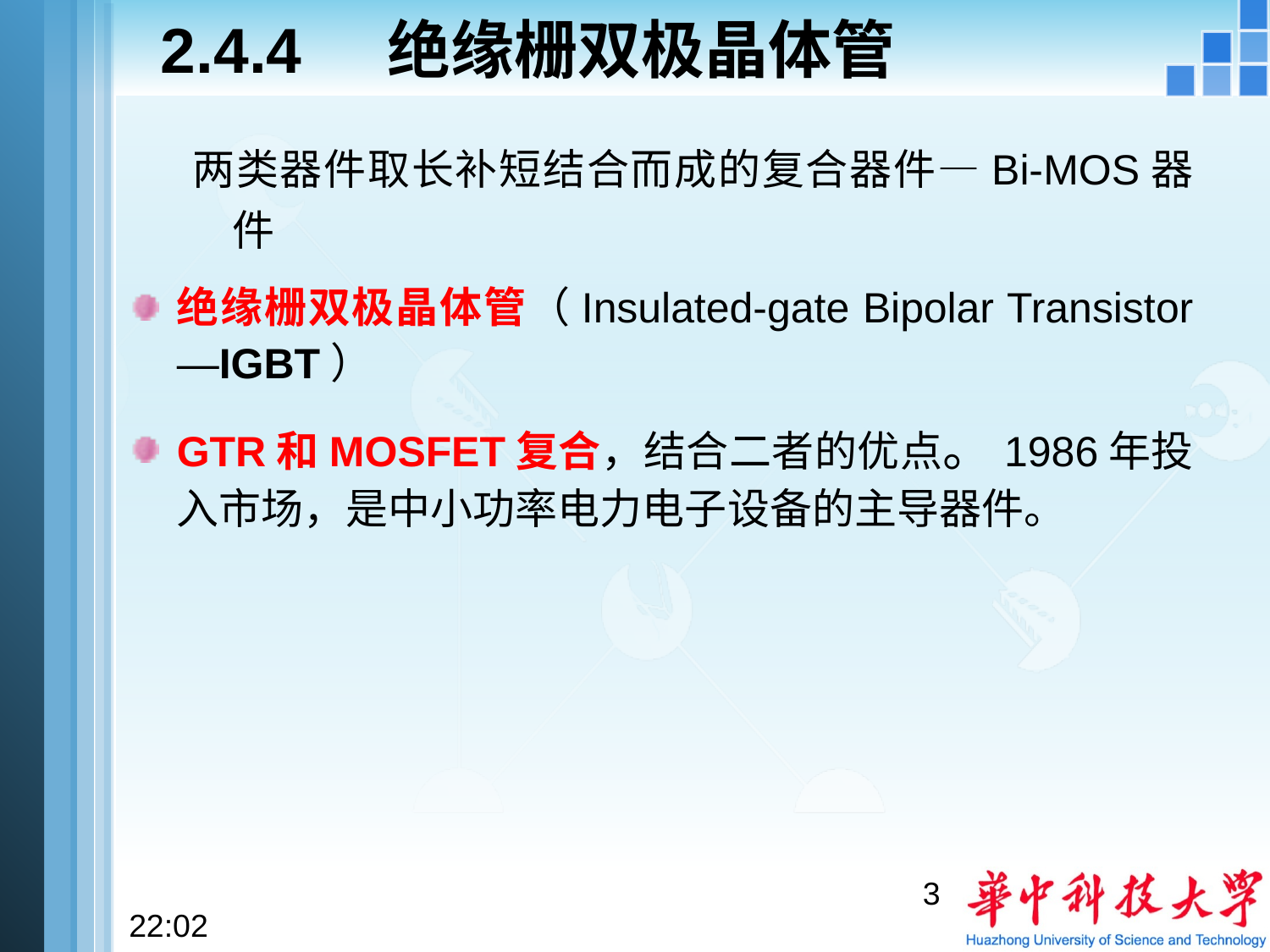

# 2.4.4    绝缘栅双极晶体管
两类器件取长补短结合而成的复合器件—Bi-MOS器件
绝缘栅双极晶体管（Insulated-gate Bipolar Transistor—IGBT）
GTR和MOSFET复合，结合二者的优点。1986年投入市场，是中小功率电力电子设备的主导器件。
3
22:02